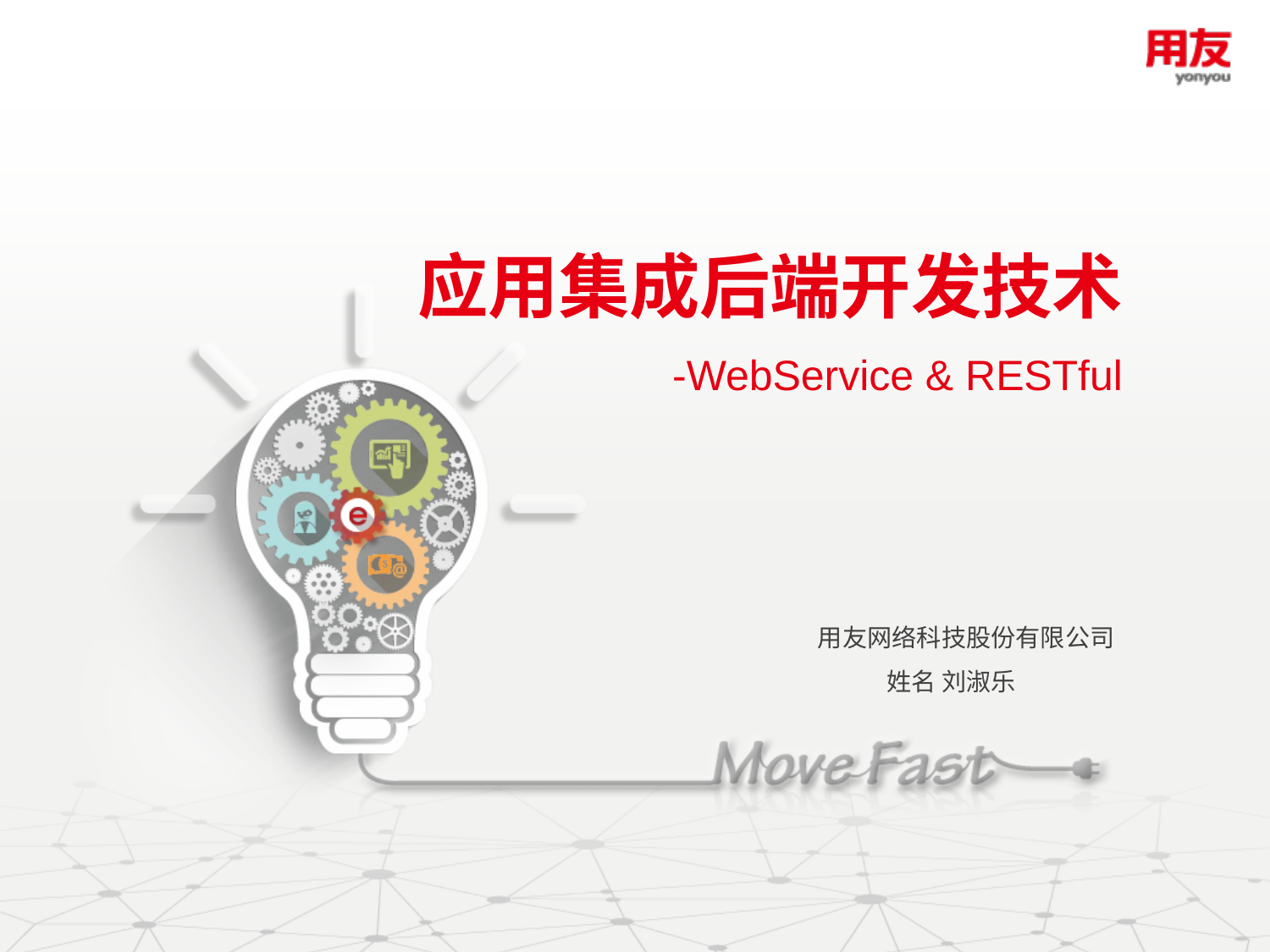

应用集成后端开发技术
-WebService & RESTful

用友网络科技股份有限公司
姓名 刘淑乐